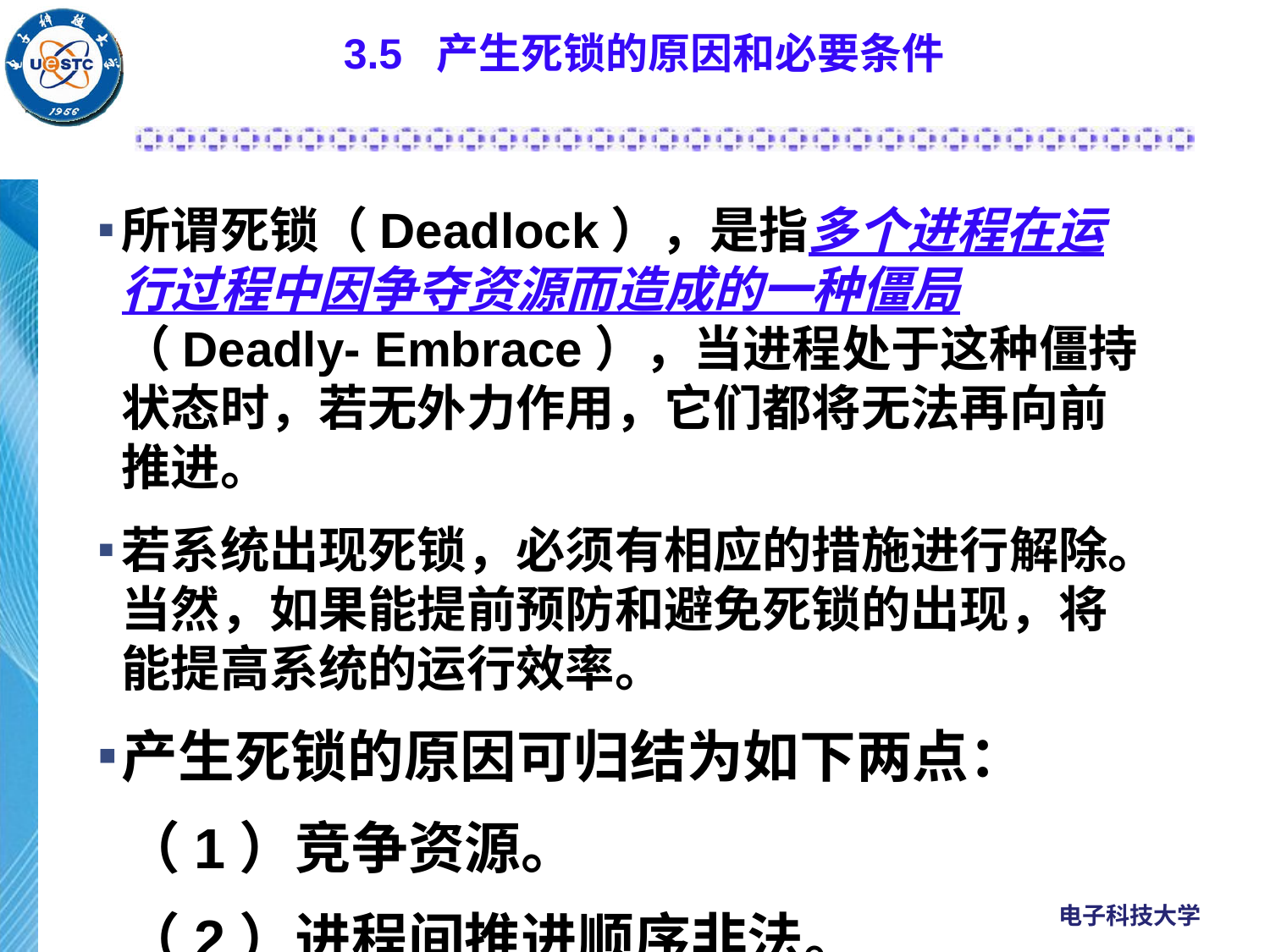

# 3.5  产生死锁的原因和必要条件
所谓死锁（Deadlock），是指多个进程在运行过程中因争夺资源而造成的一种僵局（Deadly- Embrace），当进程处于这种僵持状态时，若无外力作用，它们都将无法再向前推进。
若系统出现死锁，必须有相应的措施进行解除。当然，如果能提前预防和避免死锁的出现，将能提高系统的运行效率。
产生死锁的原因可归结为如下两点：
 （1）竞争资源。
 （2）进程间推进顺序非法。